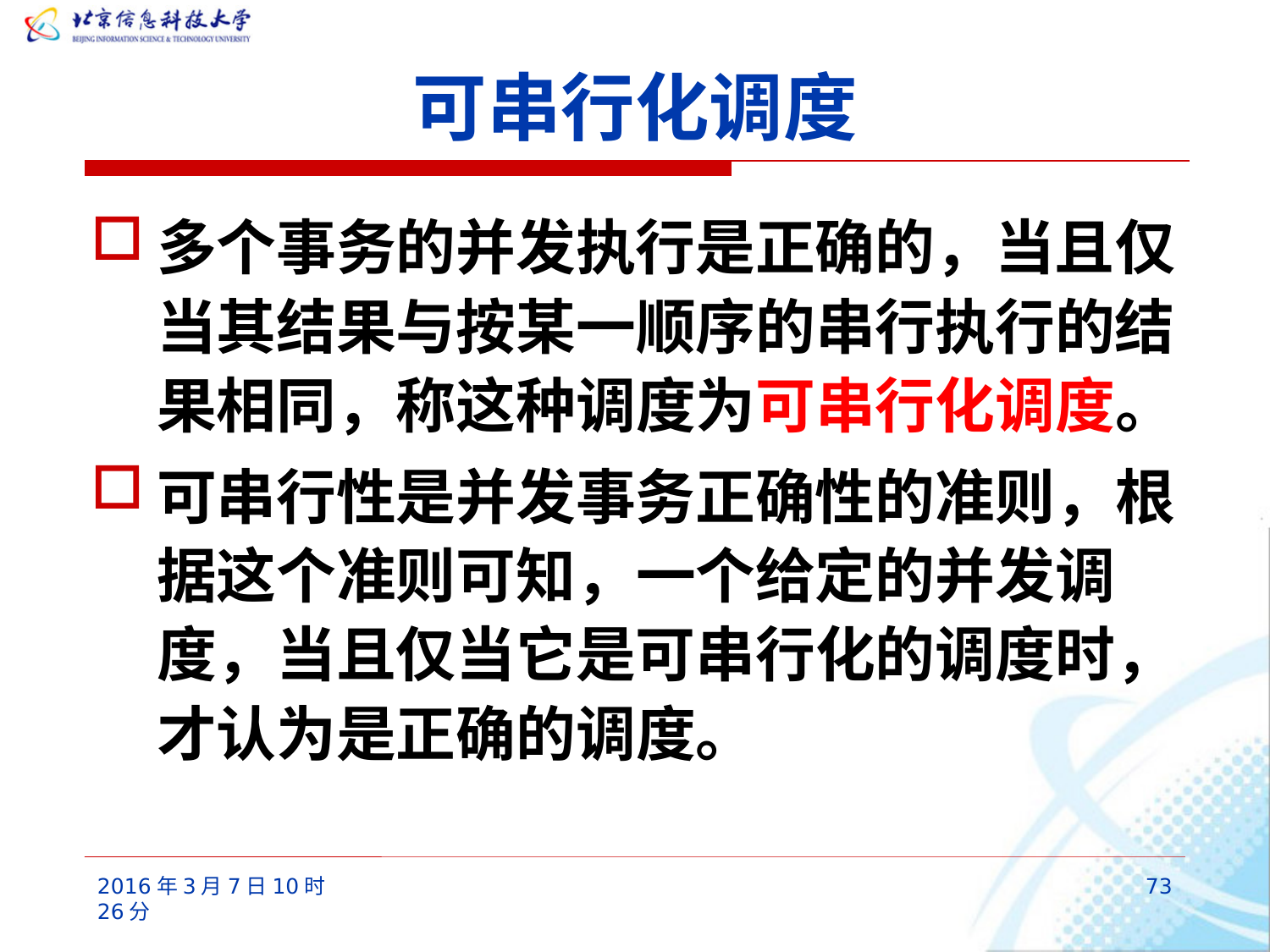

# 可串行化调度
多个事务的并发执行是正确的，当且仅当其结果与按某一顺序的串行执行的结果相同，称这种调度为可串行化调度。
可串行性是并发事务正确性的准则，根据这个准则可知，一个给定的并发调度，当且仅当它是可串行化的调度时，才认为是正确的调度。
2016年3月7日10时26分
73